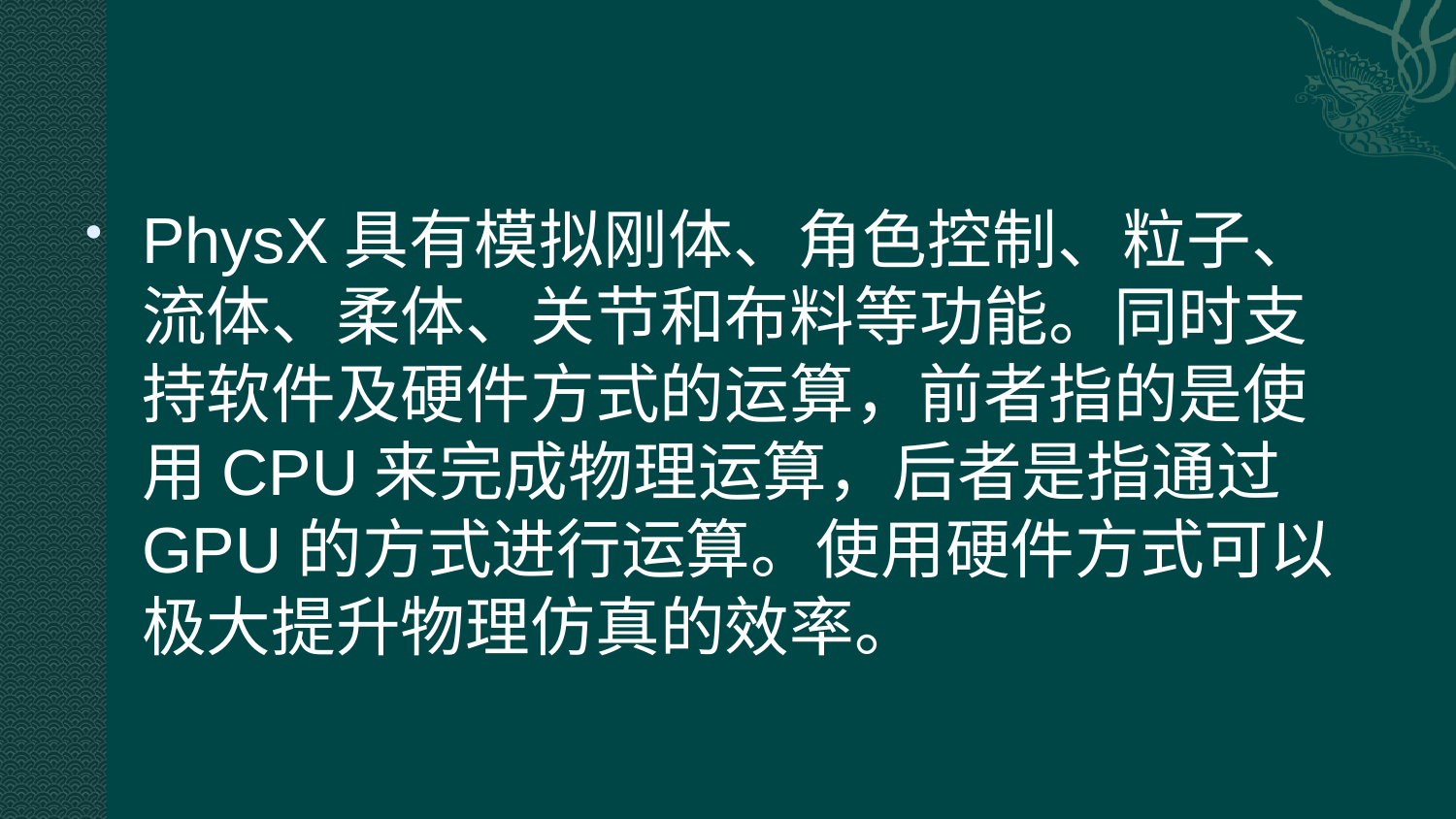

#
PhysX具有模拟刚体、角色控制、粒子、流体、柔体、关节和布料等功能。同时支持软件及硬件方式的运算，前者指的是使用CPU来完成物理运算，后者是指通过GPU的方式进行运算。使用硬件方式可以极大提升物理仿真的效率。